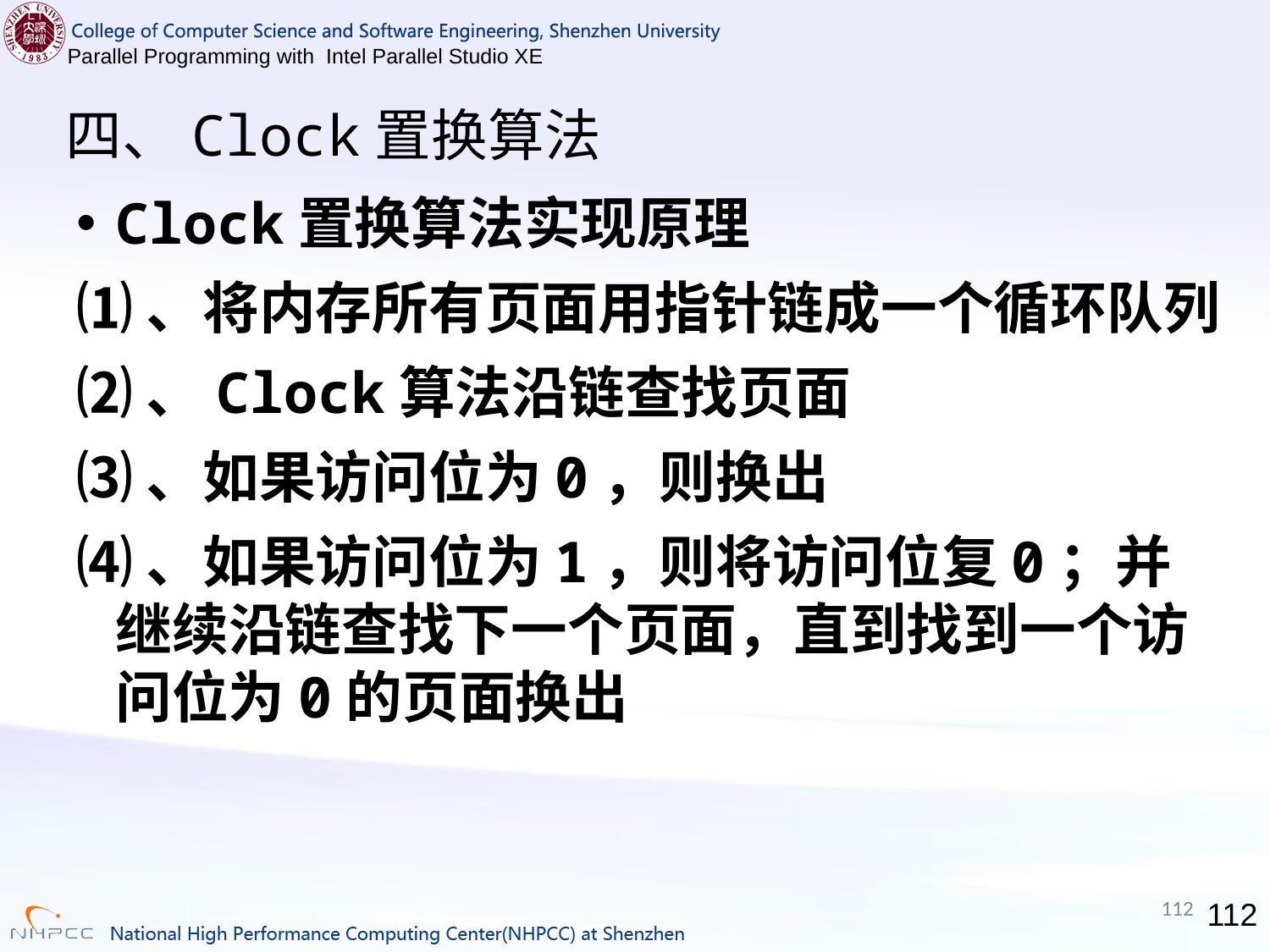

# 四、Clock置换算法
Clock置换算法实现原理
⑴、将内存所有页面用指针链成一个循环队列
⑵、Clock算法沿链查找页面
⑶、如果访问位为0，则换出
⑷、如果访问位为1，则将访问位复0；并继续沿链查找下一个页面，直到找到一个访问位为0的页面换出
112
112